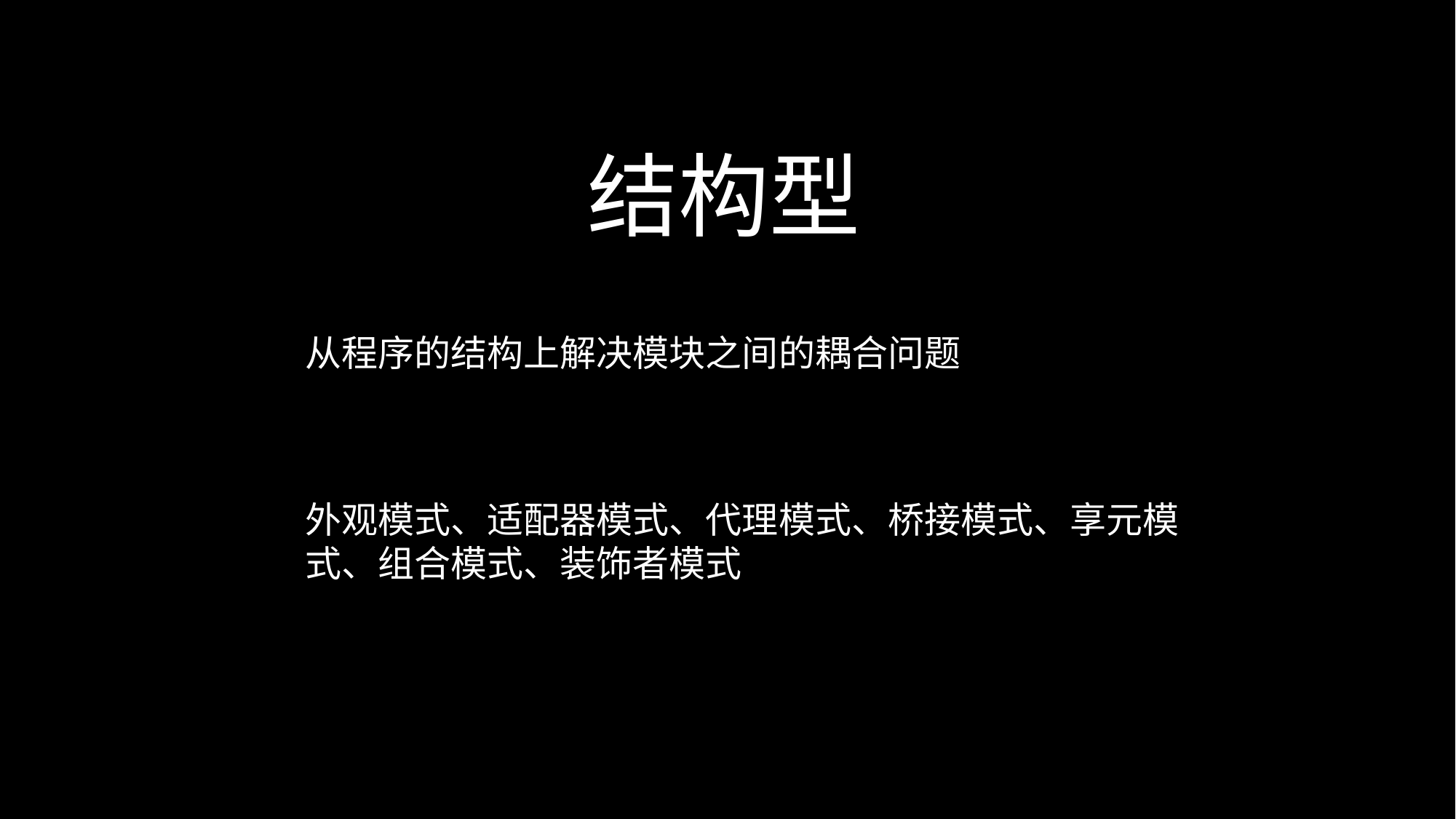

结构型
从程序的结构上解决模块之间的耦合问题
外观模式、适配器模式、代理模式、桥接模式、享元模式、组合模式、装饰者模式